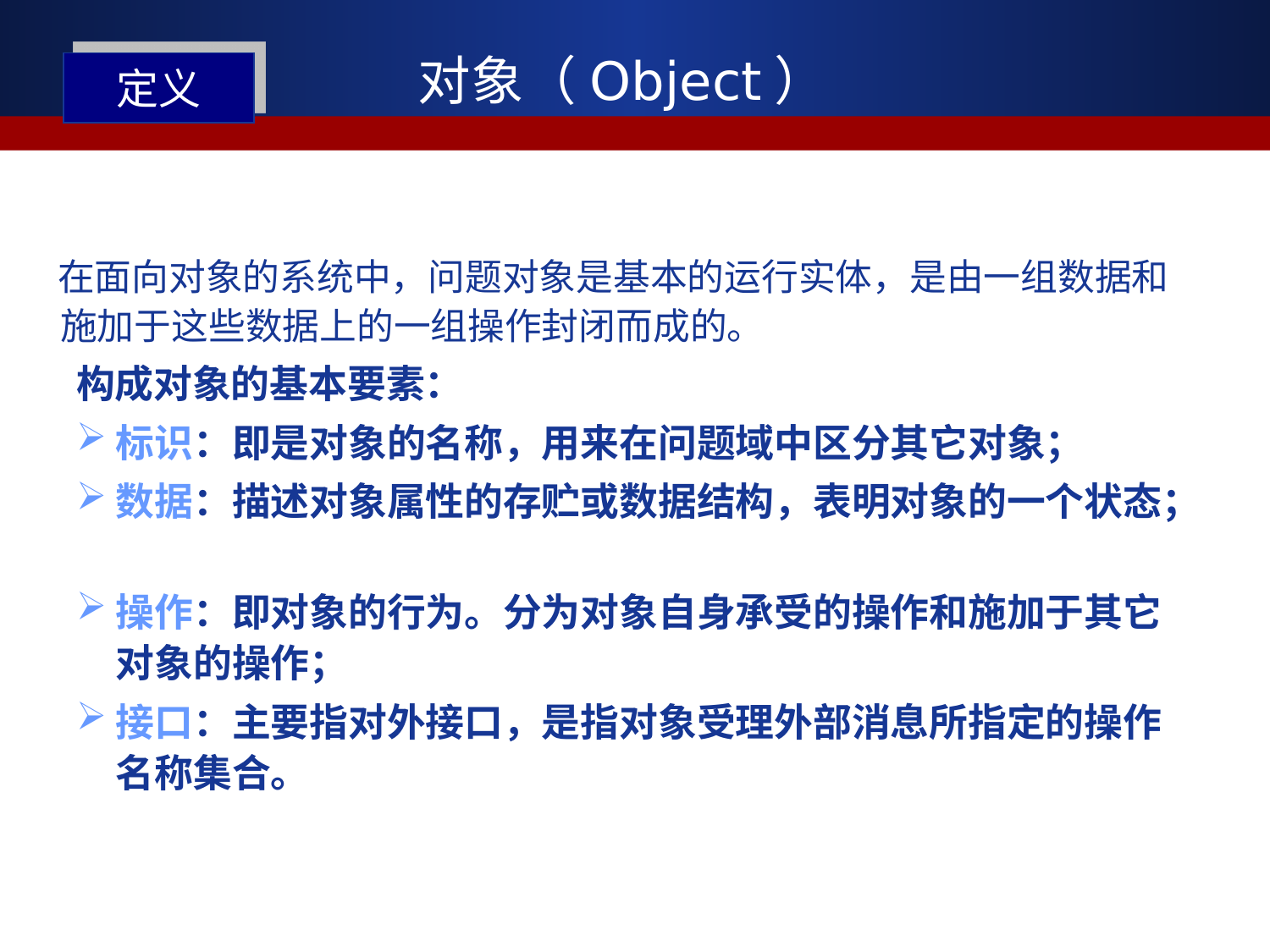

# 对象（Object）
定义
     在面向对象的系统中，问题对象是基本的运行实体，是由一组数据和施加于这些数据上的一组操作封闭而成的。
构成对象的基本要素：
标识：即是对象的名称，用来在问题域中区分其它对象；
数据：描述对象属性的存贮或数据结构，表明对象的一个状态；
操作：即对象的行为。分为对象自身承受的操作和施加于其它对象的操作；
接口：主要指对外接口，是指对象受理外部消息所指定的操作名称集合。